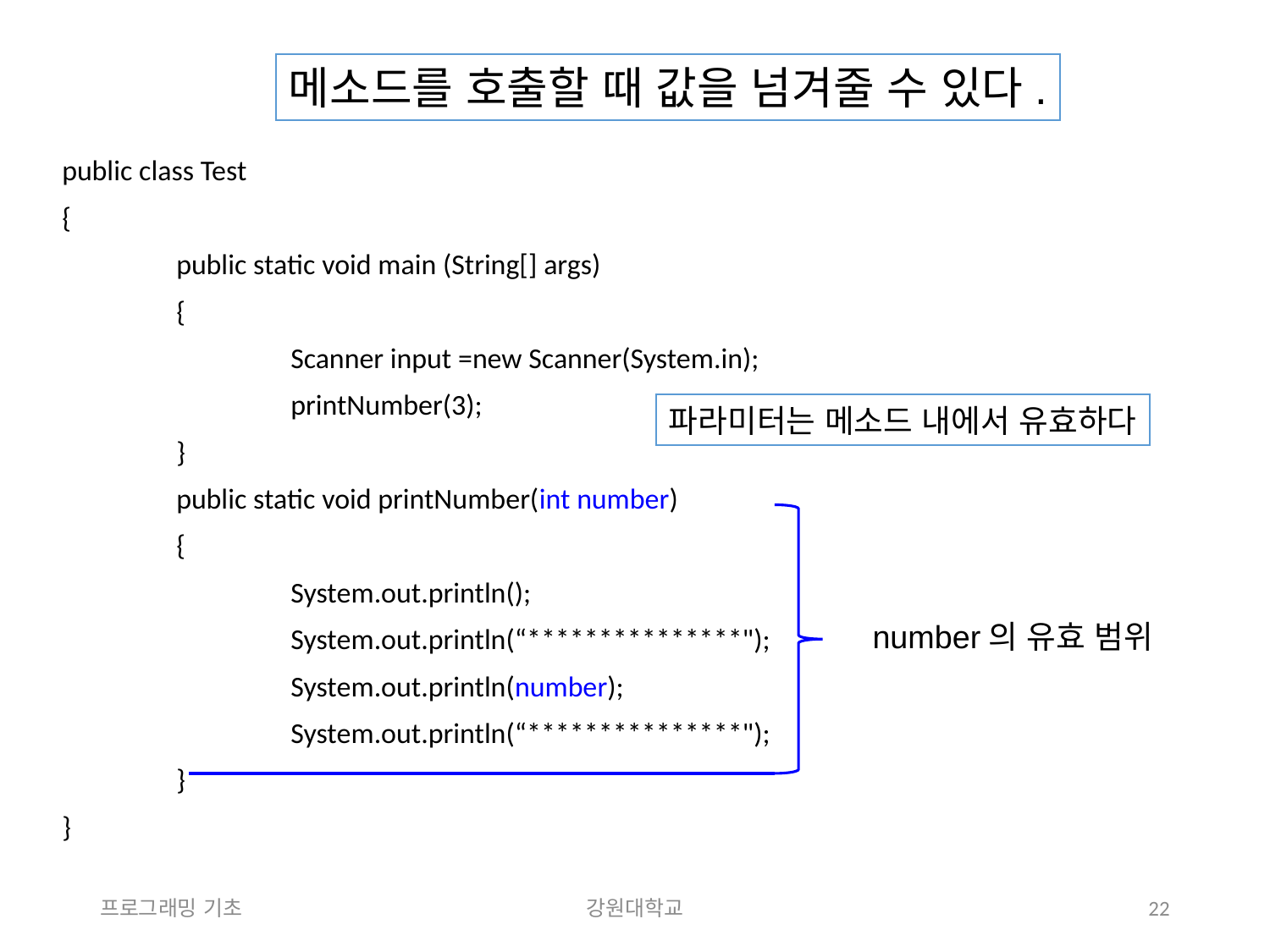

메소드를 호출할 때 값을 넘겨줄 수 있다.
public class Test
{
	public static void main (String[] args)
	{
		Scanner input =new Scanner(System.in);
		printNumber(3);
	}
	public static void printNumber(int number)
	{
		System.out.println();
		System.out.println(“***************");
		System.out.println(number);
		System.out.println(“***************");
	}
}
파라미터는 메소드 내에서 유효하다

number의 유효 범위
프로그래밍 기초
강원대학교
22